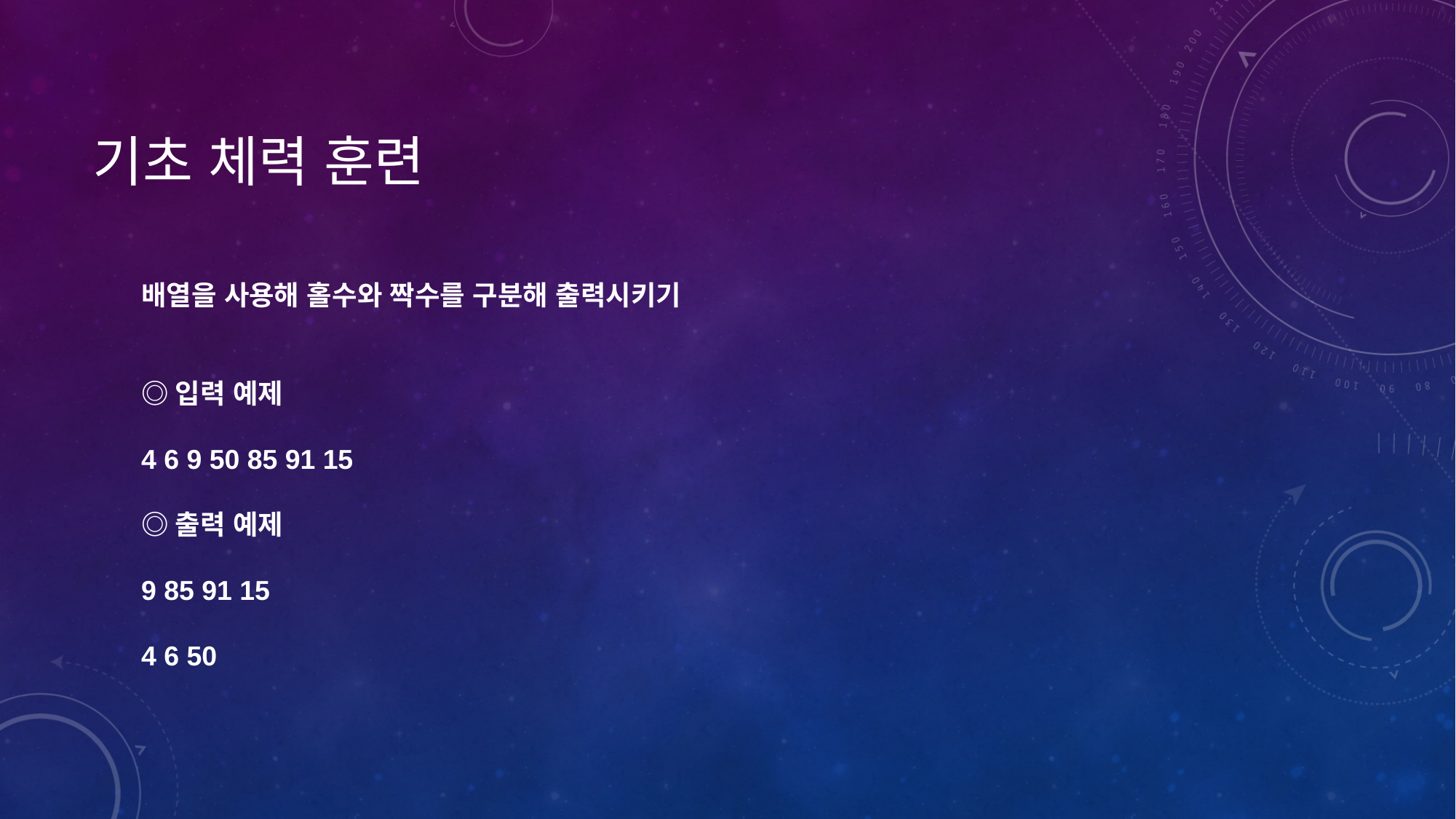

# 기초 체력 훈련
배열을 사용해 홀수와 짝수를 구분해 출력시키기

◎입력 예제

4 6 9 50 85 91 15

◎출력 예제

9 85 91 15

4 6 50